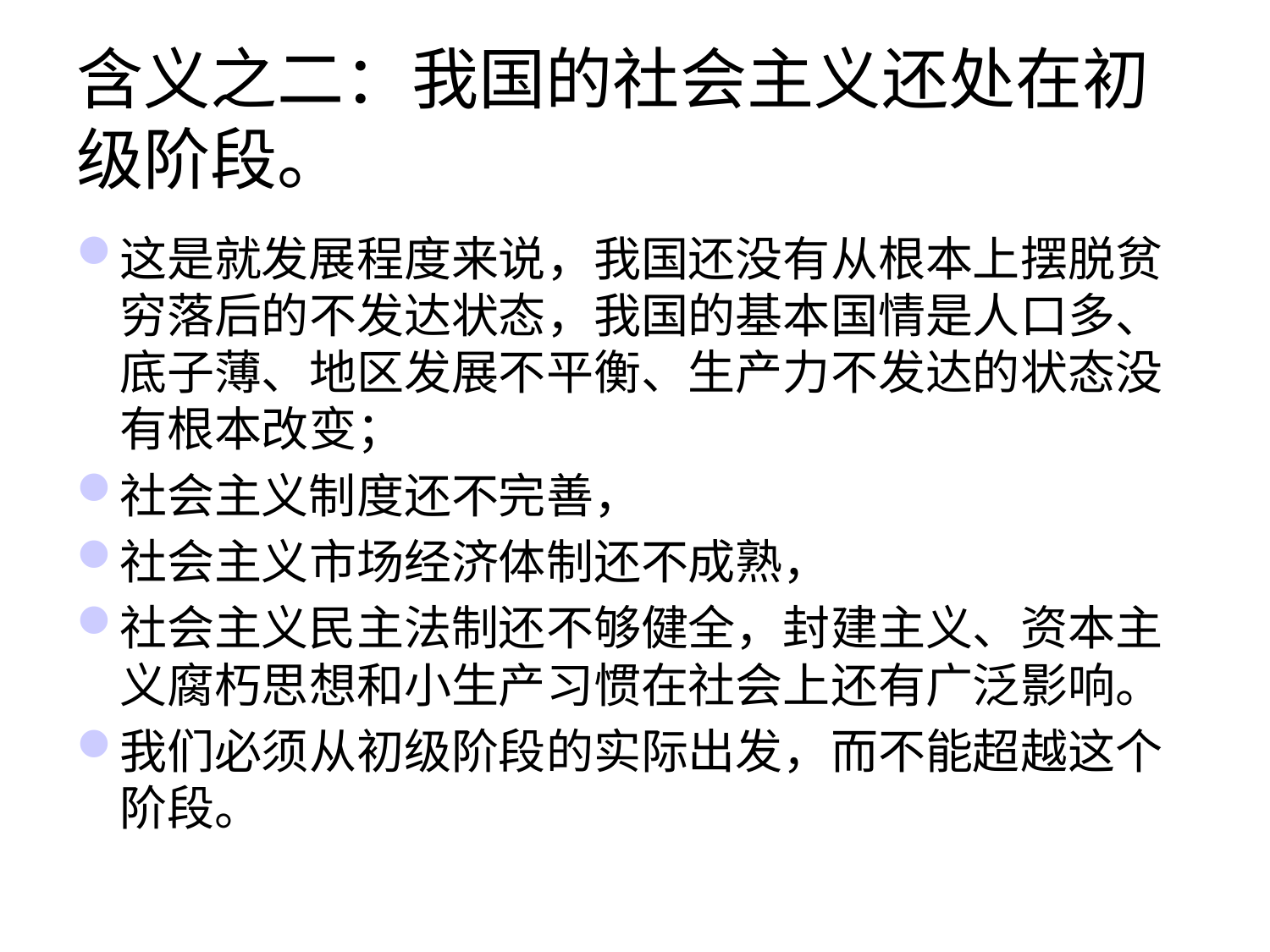

# 含义之二：我国的社会主义还处在初级阶段。
这是就发展程度来说，我国还没有从根本上摆脱贫穷落后的不发达状态，我国的基本国情是人口多、底子薄、地区发展不平衡、生产力不发达的状态没有根本改变；
社会主义制度还不完善，
社会主义市场经济体制还不成熟，
社会主义民主法制还不够健全，封建主义、资本主义腐朽思想和小生产习惯在社会上还有广泛影响。
我们必须从初级阶段的实际出发，而不能超越这个阶段。